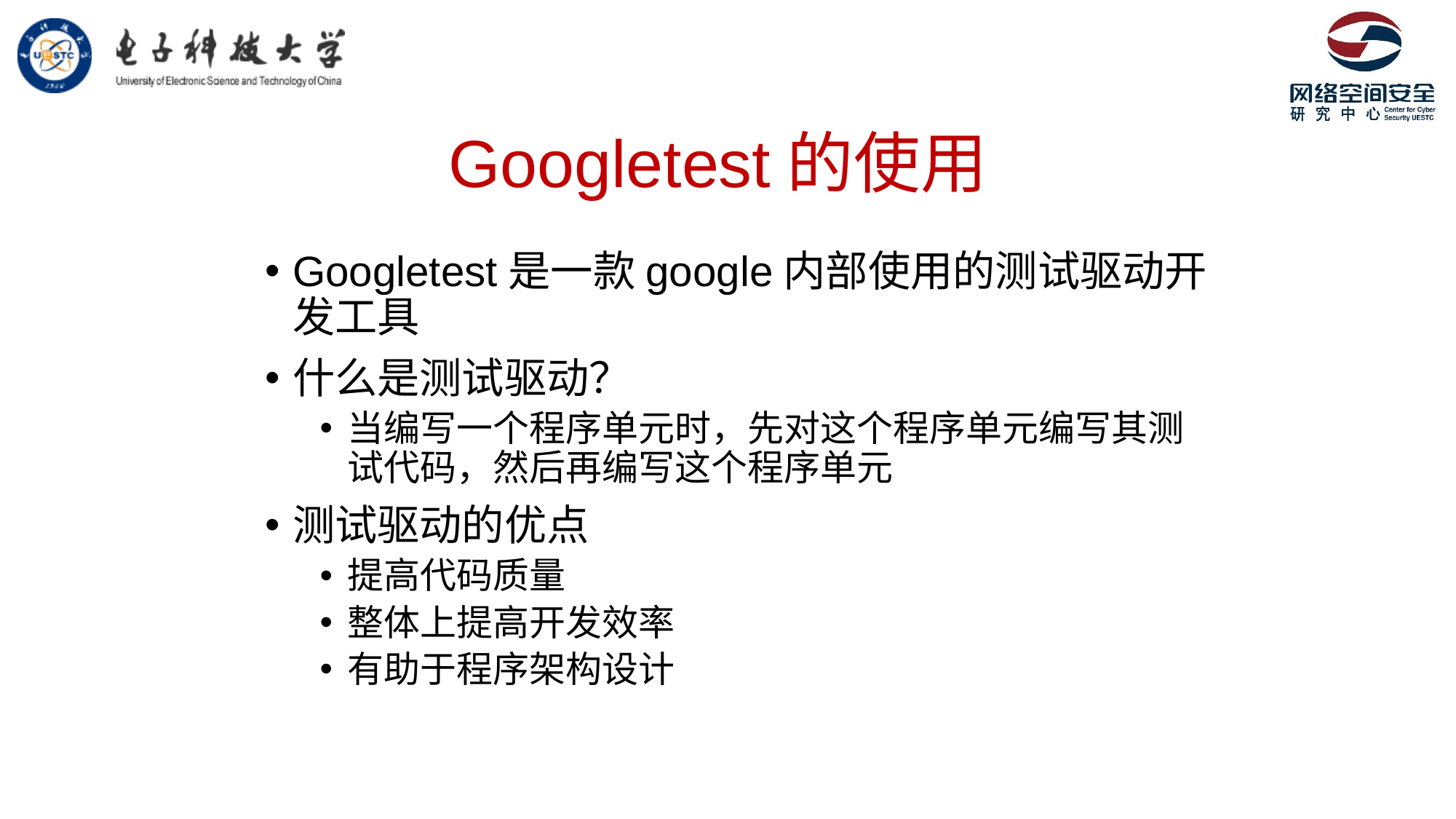

# Googletest的使用
Googletest是一款google内部使用的测试驱动开发工具
什么是测试驱动？
当编写一个程序单元时，先对这个程序单元编写其测试代码，然后再编写这个程序单元
测试驱动的优点
提高代码质量
整体上提高开发效率
有助于程序架构设计